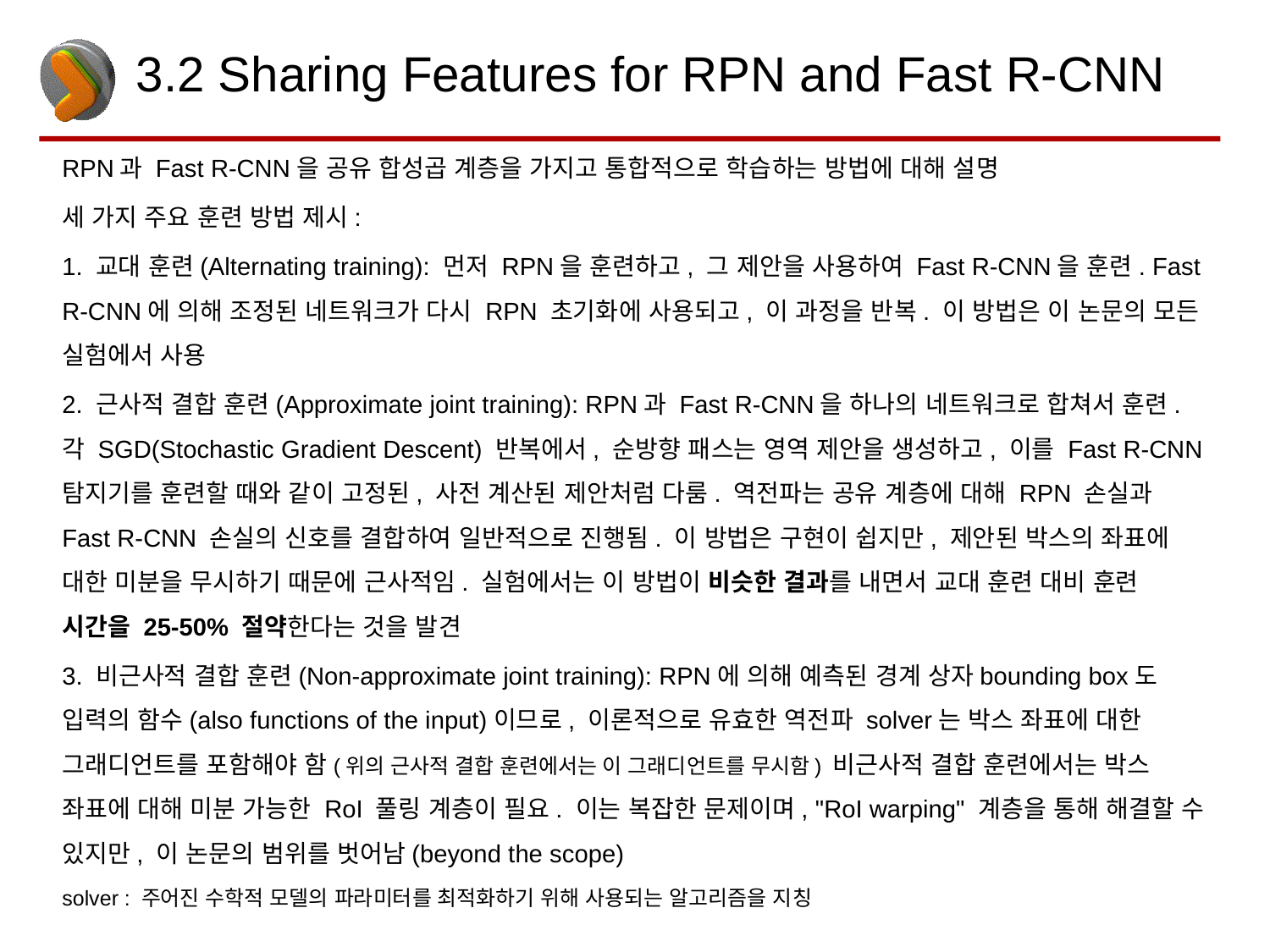

# 3.2 Sharing Features for RPN and Fast R-CNN
RPN과 Fast R-CNN을 공유 합성곱 계층을 가지고 통합적으로 학습하는 방법에 대해 설명
세 가지 주요 훈련 방법 제시:
1. 교대 훈련(Alternating training): 먼저 RPN을 훈련하고, 그 제안을 사용하여 Fast R-CNN을 훈련. Fast R-CNN에 의해 조정된 네트워크가 다시 RPN 초기화에 사용되고, 이 과정을 반복. 이 방법은 이 논문의 모든 실험에서 사용
2. 근사적 결합 훈련(Approximate joint training): RPN과 Fast R-CNN을 하나의 네트워크로 합쳐서 훈련. 각 SGD(Stochastic Gradient Descent) 반복에서, 순방향 패스는 영역 제안을 생성하고, 이를 Fast R-CNN 탐지기를 훈련할 때와 같이 고정된, 사전 계산된 제안처럼 다룸. 역전파는 공유 계층에 대해 RPN 손실과 Fast R-CNN 손실의 신호를 결합하여 일반적으로 진행됨. 이 방법은 구현이 쉽지만, 제안된 박스의 좌표에 대한 미분을 무시하기 때문에 근사적임. 실험에서는 이 방법이 비슷한 결과를 내면서 교대 훈련 대비 훈련 시간을 25-50% 절약한다는 것을 발견
3. 비근사적 결합 훈련(Non-approximate joint training): RPN에 의해 예측된 경계 상자bounding box도 입력의 함수(also functions of the input)이므로, 이론적으로 유효한 역전파 solver는 박스 좌표에 대한 그래디언트를 포함해야 함(위의 근사적 결합 훈련에서는 이 그래디언트를 무시함) 비근사적 결합 훈련에서는 박스 좌표에 대해 미분 가능한 RoI 풀링 계층이 필요. 이는 복잡한 문제이며, "RoI warping" 계층을 통해 해결할 수 있지만, 이 논문의 범위를 벗어남(beyond the scope)
solver : 주어진 수학적 모델의 파라미터를 최적화하기 위해 사용되는 알고리즘을 지칭